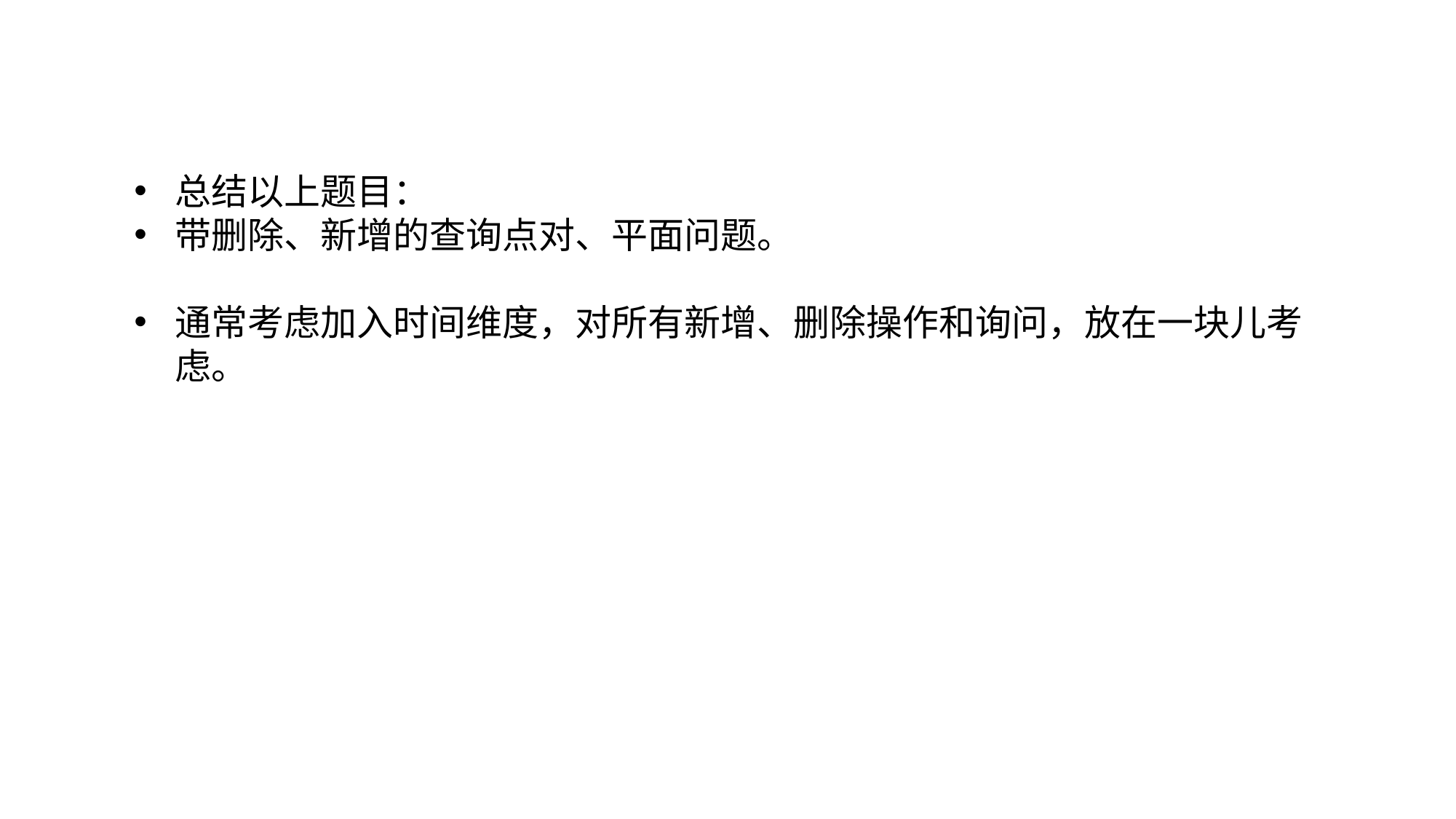

总结以上题目：
带删除、新增的查询点对、平面问题。

通常考虑加入时间维度，对所有新增、删除操作和询问，放在一块儿考虑。